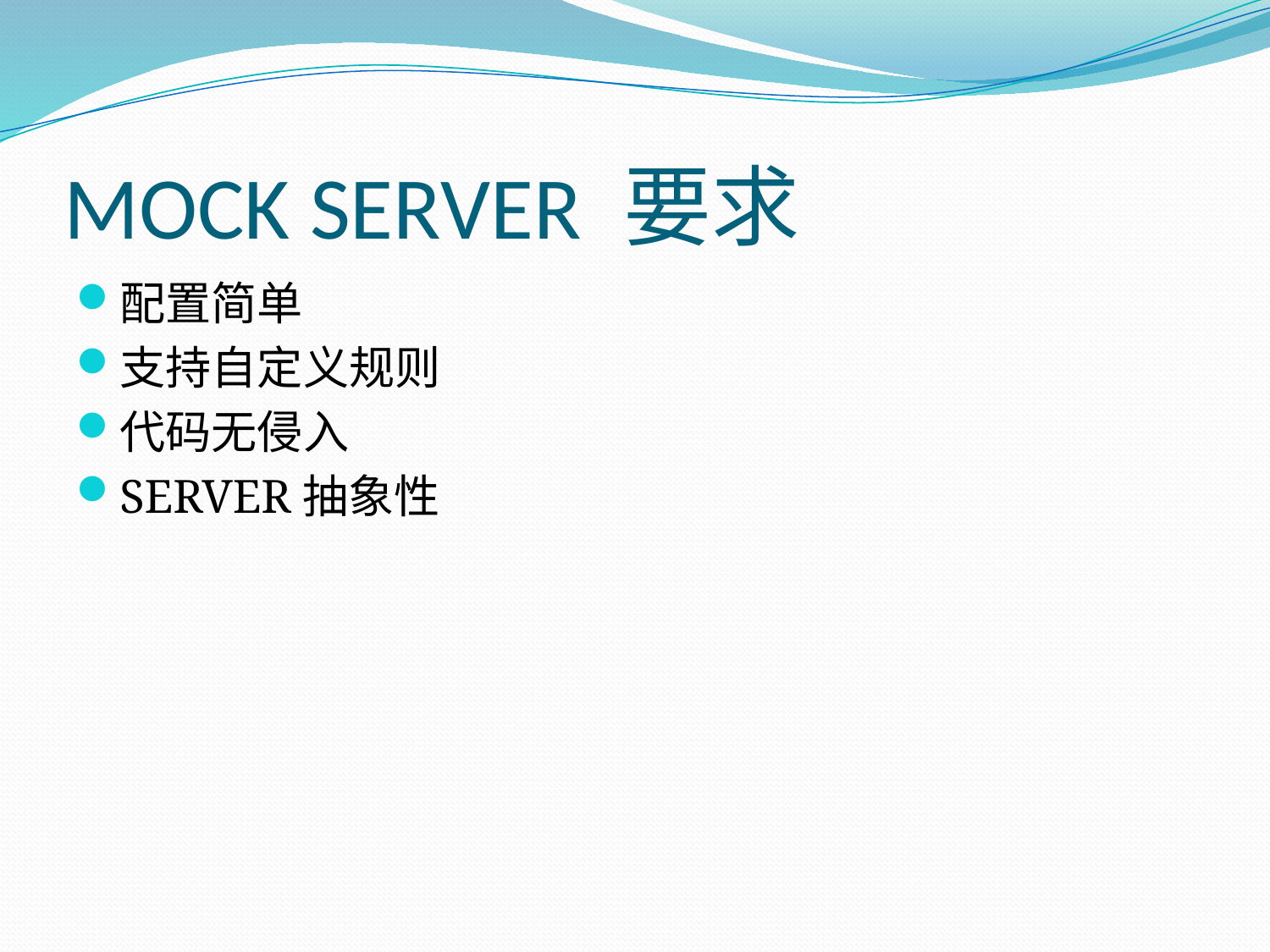

# MOCK SERVER 要求
配置简单
支持自定义规则
代码无侵入
SERVER抽象性